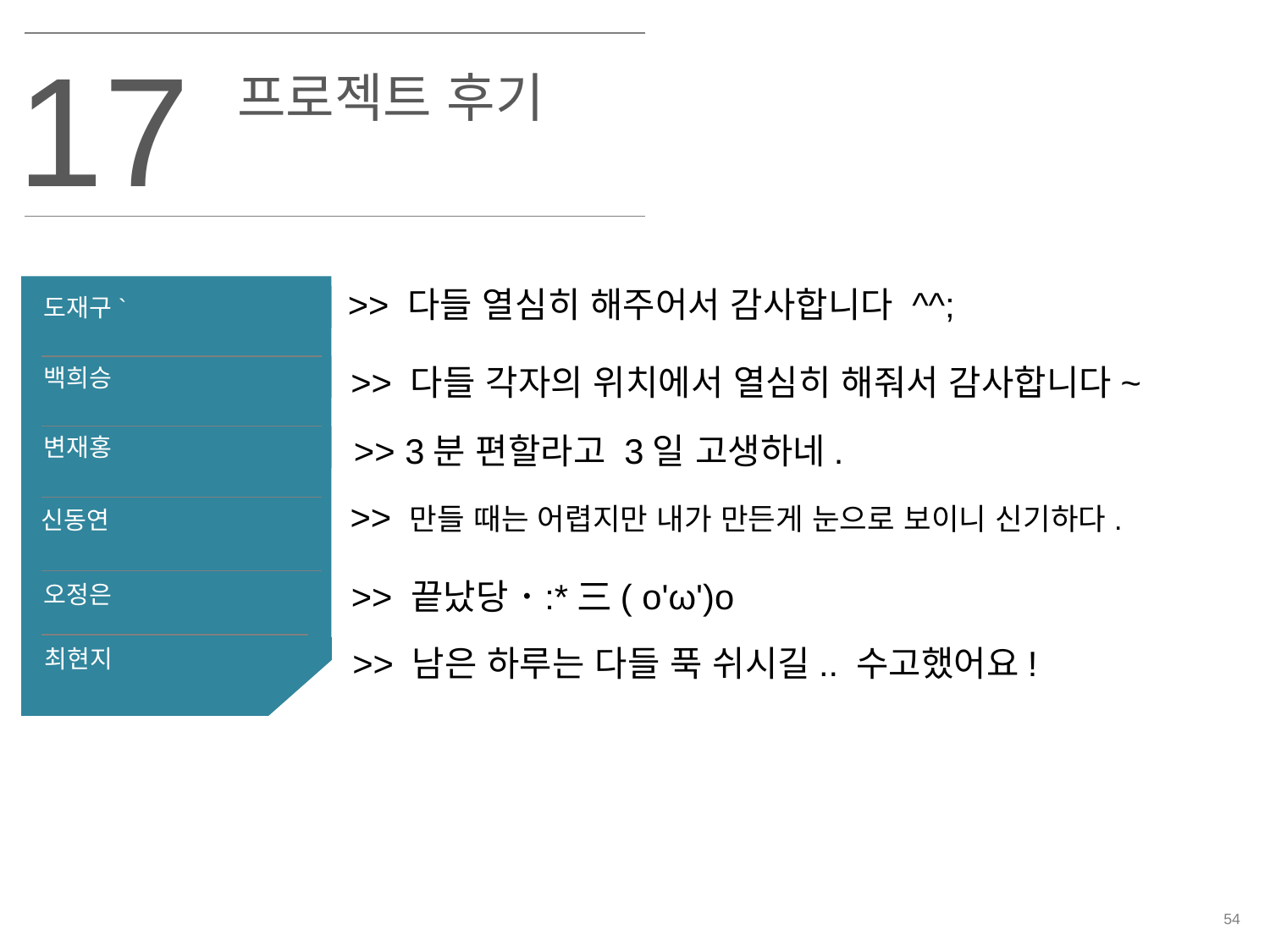

17
프로젝트 후기

도재구`
백희승
변재홍

신동연
오정은
최현지
 >> 다들 열심히 해주어서 감사합니다 ^^;
 >> 다들 각자의 위치에서 열심히 해줘서 감사합니다~
 >> 3분 편할라고 3일 고생하네.
   >> 만들 때는 어렵지만 내가 만든게 눈으로 보이니 신기하다.
 >> 끝났당 ･:*三( o'ω')o
 >> 남은 하루는 다들 푹 쉬시길.. 수고했어요!